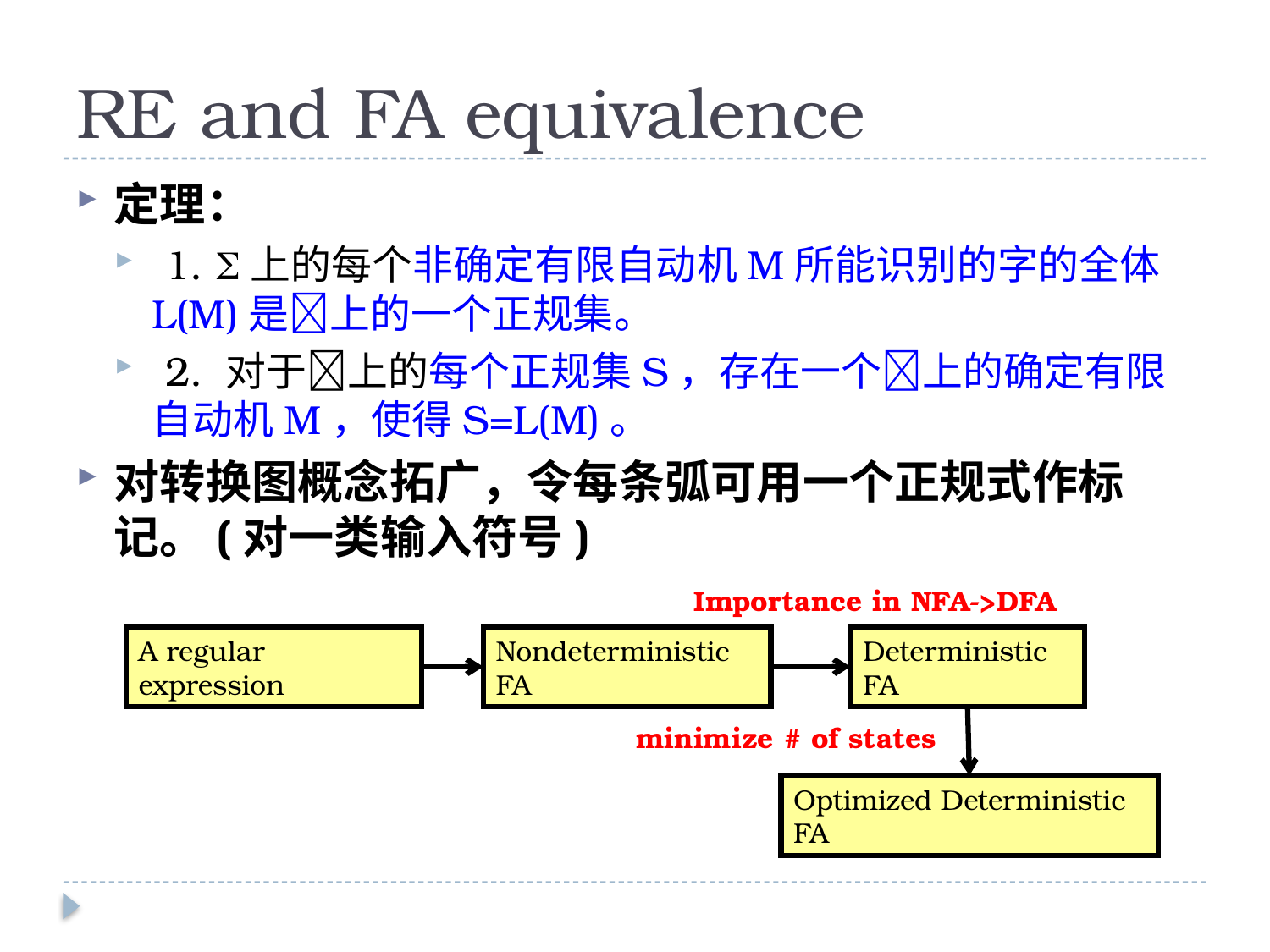

# RE and FA equivalence
定理：
 1. Σ上的每个非确定有限自动机M所能识别的字的全体L(M)是Σ上的一个正规集。
 2. 对于Σ上的每个正规集S，存在一个Σ上的确定有限自动机M，使得S=L(M)。
对转换图概念拓广，令每条弧可用一个正规式作标记。(对一类输入符号)
Importance in NFA->DFA
A regular expression
Nondeterministic FA
Deterministic FA
minimize # of states
Optimized Deterministic  FA